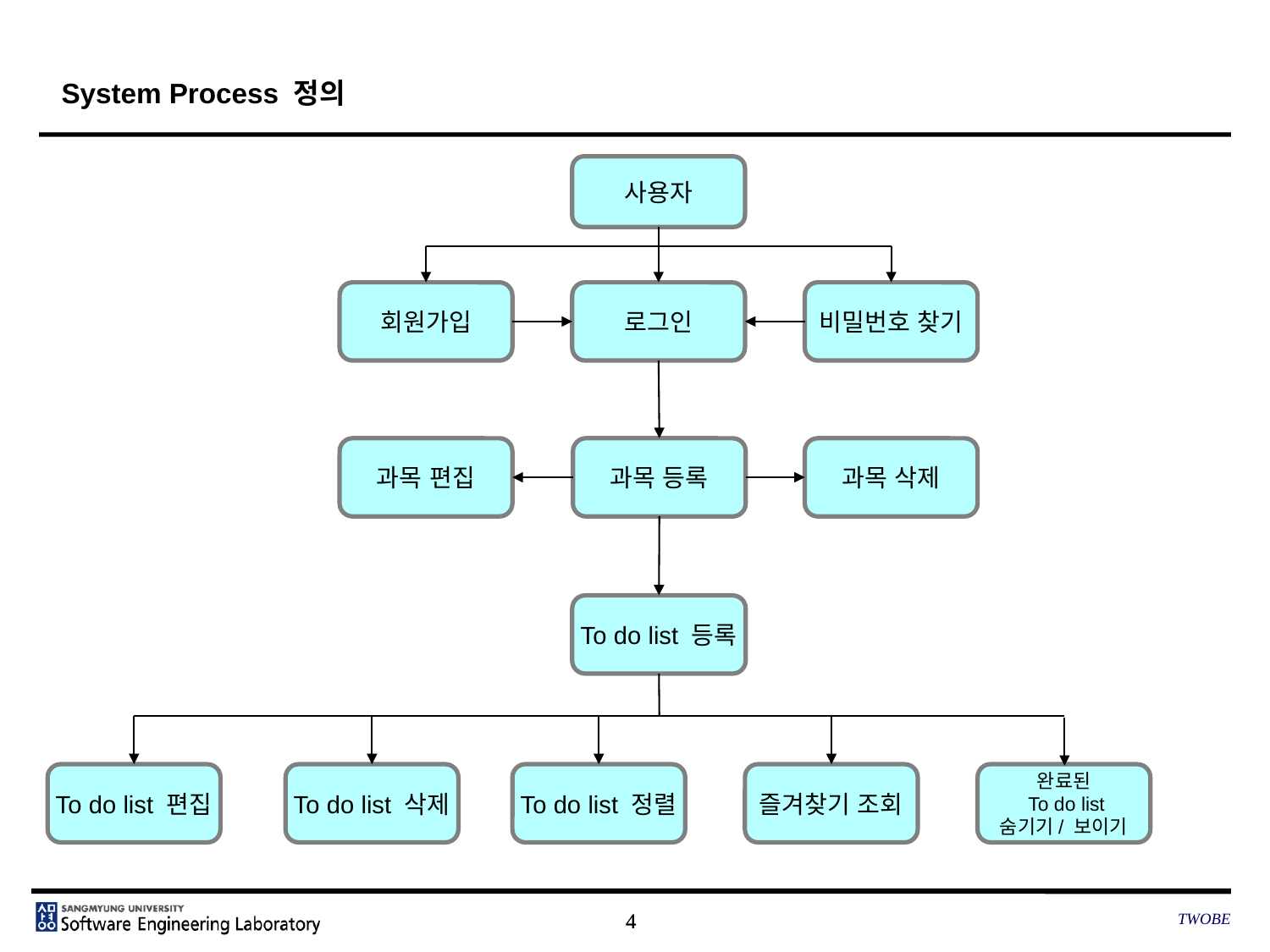

# System Process 정의
사용자
회원가입
로그인
비밀번호 찾기
과목 삭제
과목 편집
과목 등록
To do list 등록
To do list 정렬
완료된
 To do list
숨기기/ 보이기
To do list 삭제
To do list 편집
즐겨찾기 조회
TWOBE